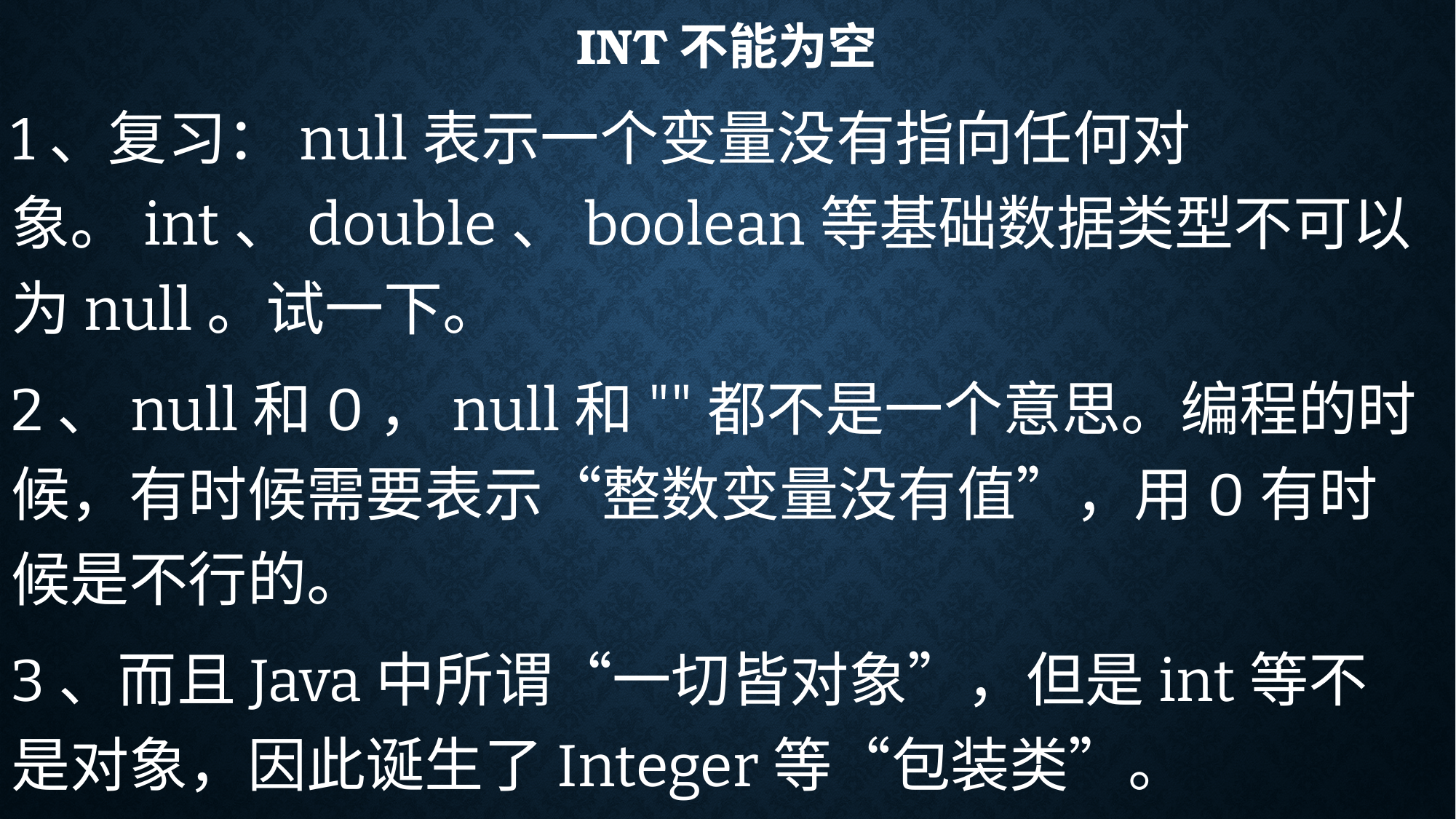

# int不能为空
1、复习：null表示一个变量没有指向任何对象。int、double、boolean等基础数据类型不可以为null。试一下。
2、null和0，null和""都不是一个意思。编程的时候，有时候需要表示“整数变量没有值”，用0有时候是不行的。
3、而且Java中所谓“一切皆对象”，但是int等不是对象，因此诞生了Integer等“包装类”。